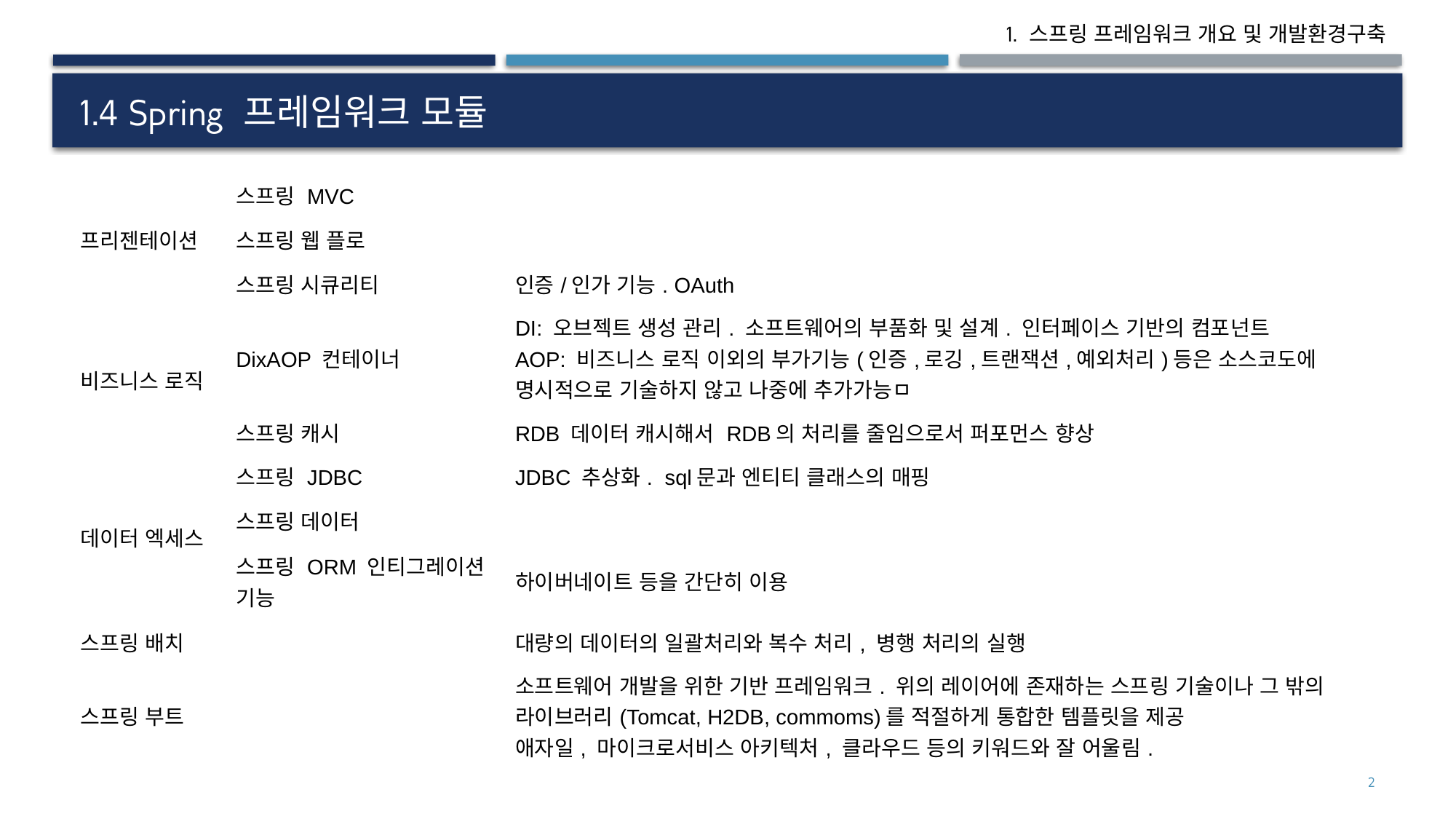

# 1.4 Spring 프레임워크 모듈
| 프리젠테이션 | 스프링 MVC |  |
| --- | --- | --- |
|  | 스프링 웹 플로 |  |
|  | 스프링 시큐리티 | 인증/인가 기능. OAuth |
| 비즈니스 로직 | DixAOP 컨테이너 | DI: 오브젝트 생성 관리. 소프트웨어의 부품화 및 설계. 인터페이스 기반의 컴포넌트 AOP: 비즈니스 로직 이외의 부가기능(인증,로깅,트랜잭션,예외처리)등은 소스코도에 명시적으로 기술하지 않고 나중에 추가가능ㅁ |
|  | 스프링 캐시 | RDB 데이터 캐시해서 RDB의 처리를 줄임으로서 퍼포먼스 향상 |
| 데이터 엑세스 | 스프링 JDBC | JDBC 추상화. sql문과 엔티티 클래스의 매핑 |
|  | 스프링 데이터 |  |
|  | 스프링 ORM 인티그레이션 기능 | 하이버네이트 등을 간단히 이용 |
| 스프링 배치 |  | 대량의 데이터의 일괄처리와 복수 처리, 병행 처리의 실행 |
| 스프링 부트 |  | 소프트웨어 개발을 위한 기반 프레임워크. 위의 레이어에 존재하는 스프링 기술이나 그 밖의 라이브러리(Tomcat, H2DB, commoms)를 적절하게 통합한 템플릿을 제공 애자일, 마이크로서비스 아키텍처, 클라우드 등의 키워드와 잘 어울림. |
2